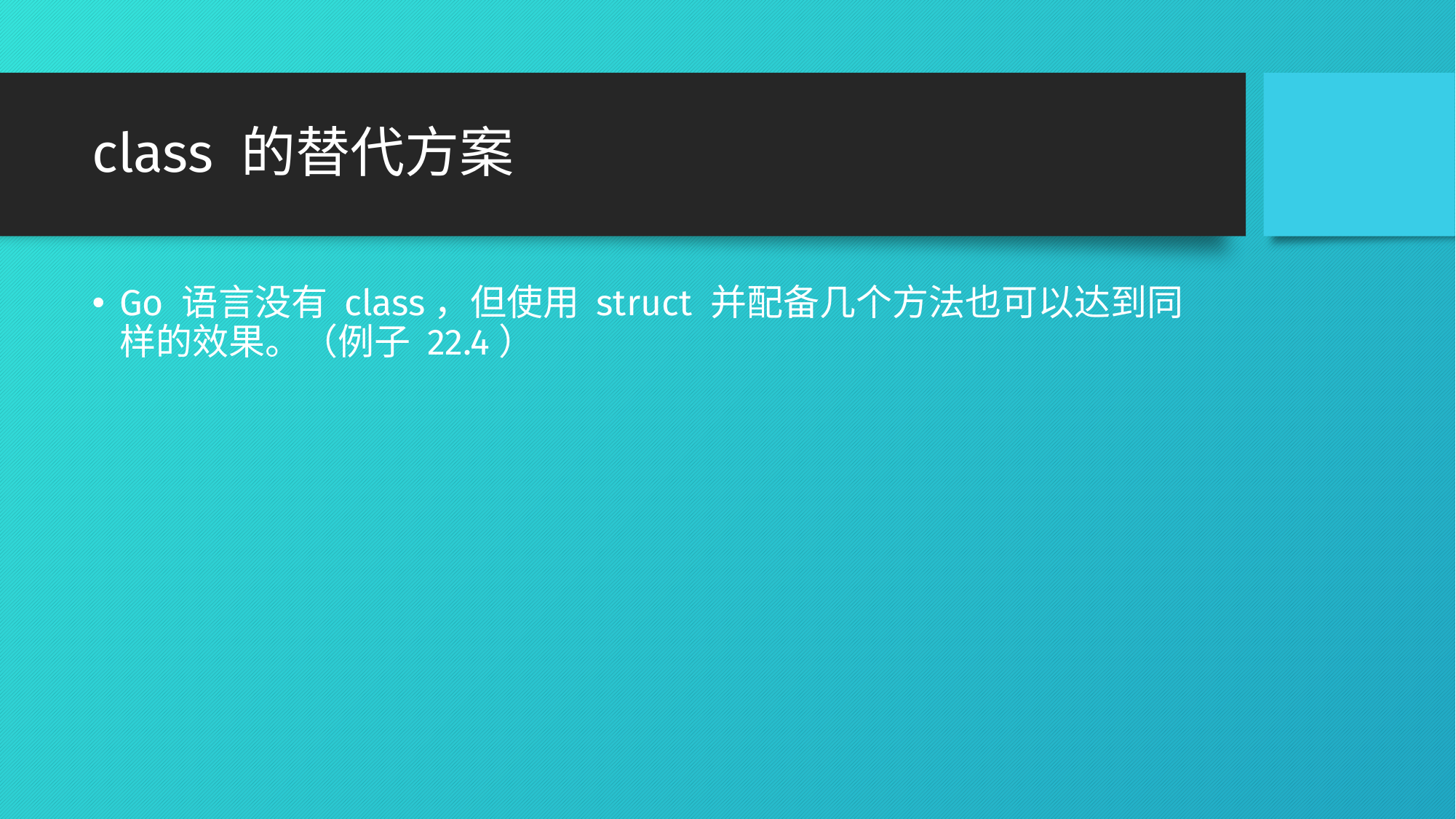

# class 的替代方案
Go 语言没有 class，但使用 struct 并配备几个方法也可以达到同样的效果。（例子 22.4）